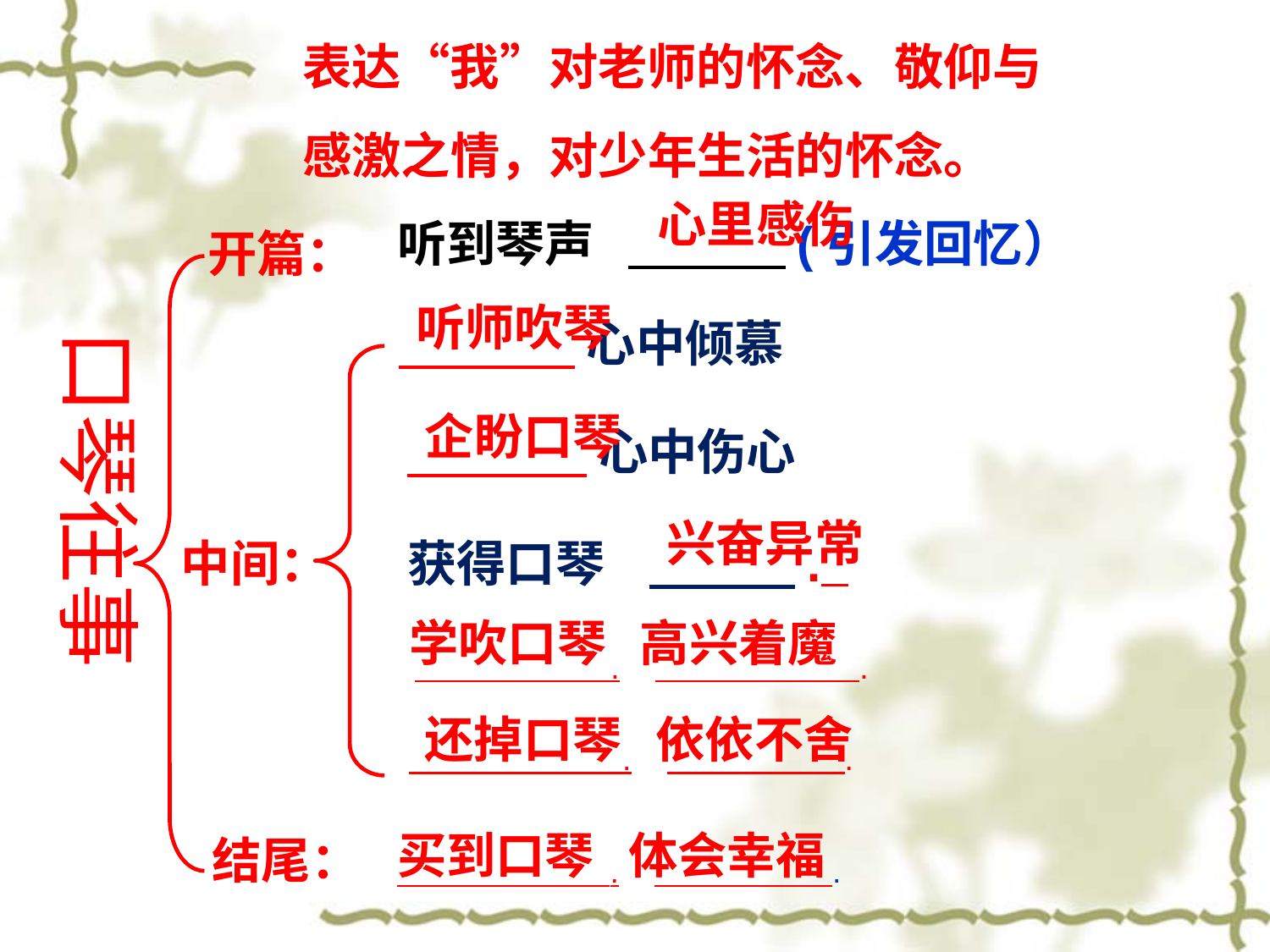

表达“我”对老师的怀念、敬仰与感激之情，对少年生活的怀念。
心里感伤
听到琴声                 (引发回忆）
开篇：

听师吹琴
                 心中倾慕
口琴往事

企盼口琴
                心中伤心
兴奋异常
获得口琴                 .
中间：
学吹口琴   高兴着魔
                      .                           .

还掉口琴   依依不舍
                        .                        .
买到口琴   体会幸福
结尾：
                        .                        .